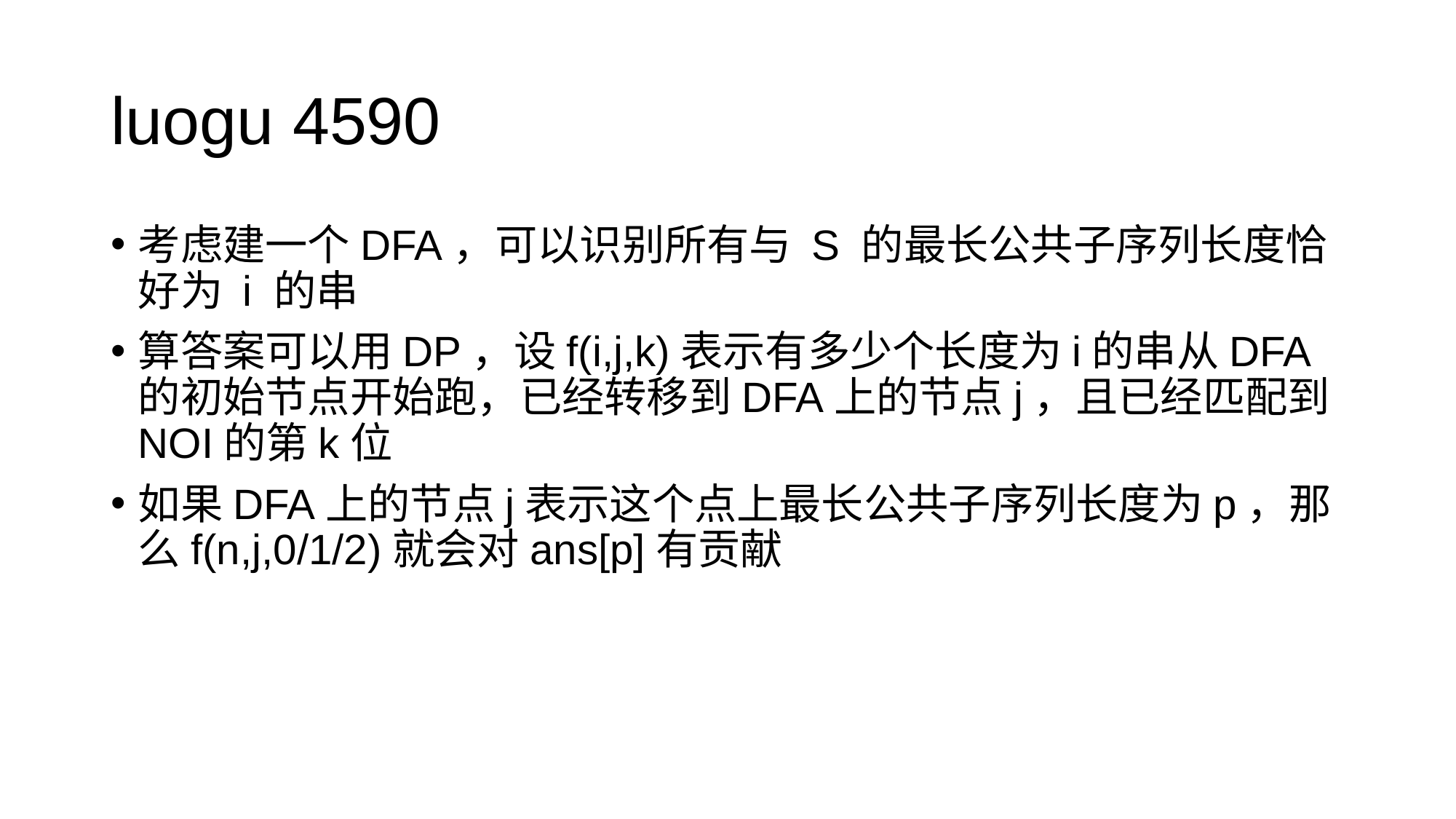

# luogu 4590
考虑建一个DFA，可以识别所有与 S 的最长公共子序列长度恰好为 i 的串
算答案可以用DP，设f(i,j,k)表示有多少个长度为i的串从DFA的初始节点开始跑，已经转移到DFA上的节点j，且已经匹配到NOI的第k位
如果DFA上的节点j表示这个点上最长公共子序列长度为p，那么f(n,j,0/1/2)就会对ans[p]有贡献